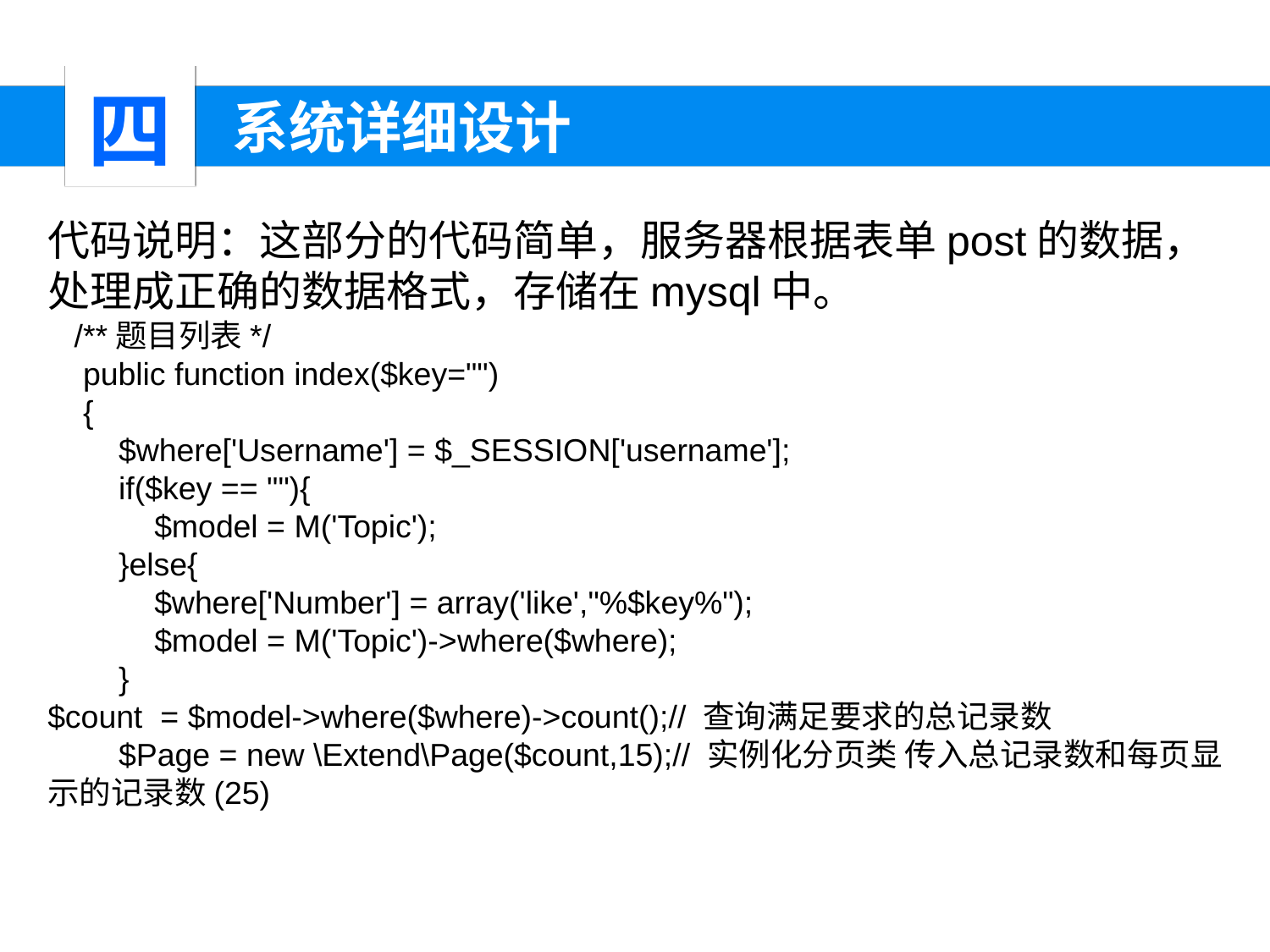

四
                系统详细设计
代码说明：这部分的代码简单，服务器根据表单post的数据，处理成正确的数据格式，存储在mysql中。
    /**题目列表*/
    public function index($key="")
    {
        $where['Username'] = $_SESSION['username'];
        if($key == ""){
            $model = M('Topic');
        }else{
            $where['Number'] = array('like',"%$key%");
            $model = M('Topic')->where($where);
        }
$count  = $model->where($where)->count();// 查询满足要求的总记录数
        $Page = new \Extend\Page($count,15);// 实例化分页类 传入总记录数和每页显示的记录数(25)